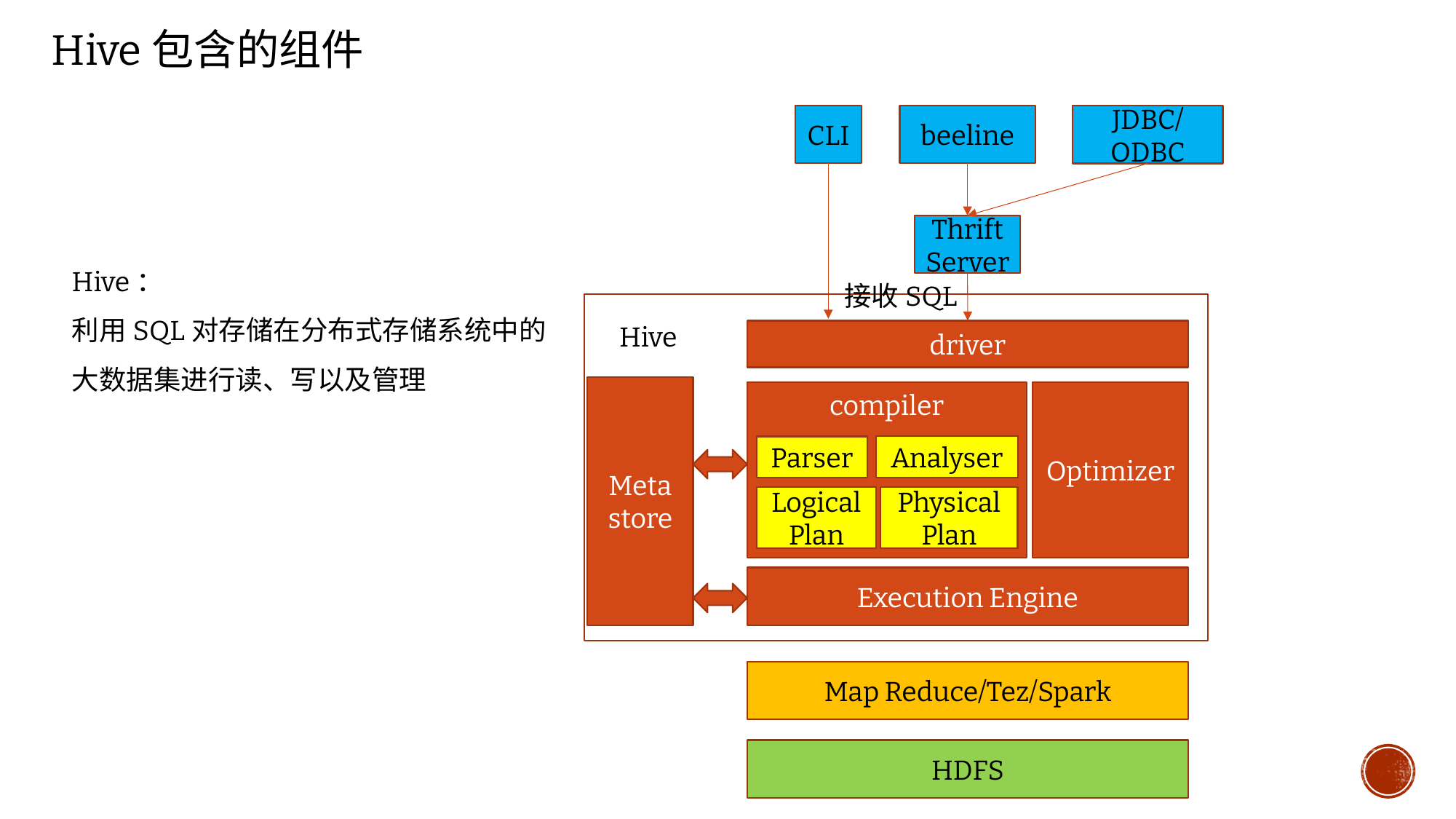

Hive包含的组件
CLI
beeline
JDBC/ODBC
Thrift
Server
Hive：
利用SQL对存储在分布式存储系统中的
大数据集进行读、写以及管理
接收SQL

Hive
driver
Meta
store
compiler

Optimizer

Analyser
Parser

Logical Plan
Physical
Plan
Execution Engine

Map Reduce/Tez/Spark
HDFS